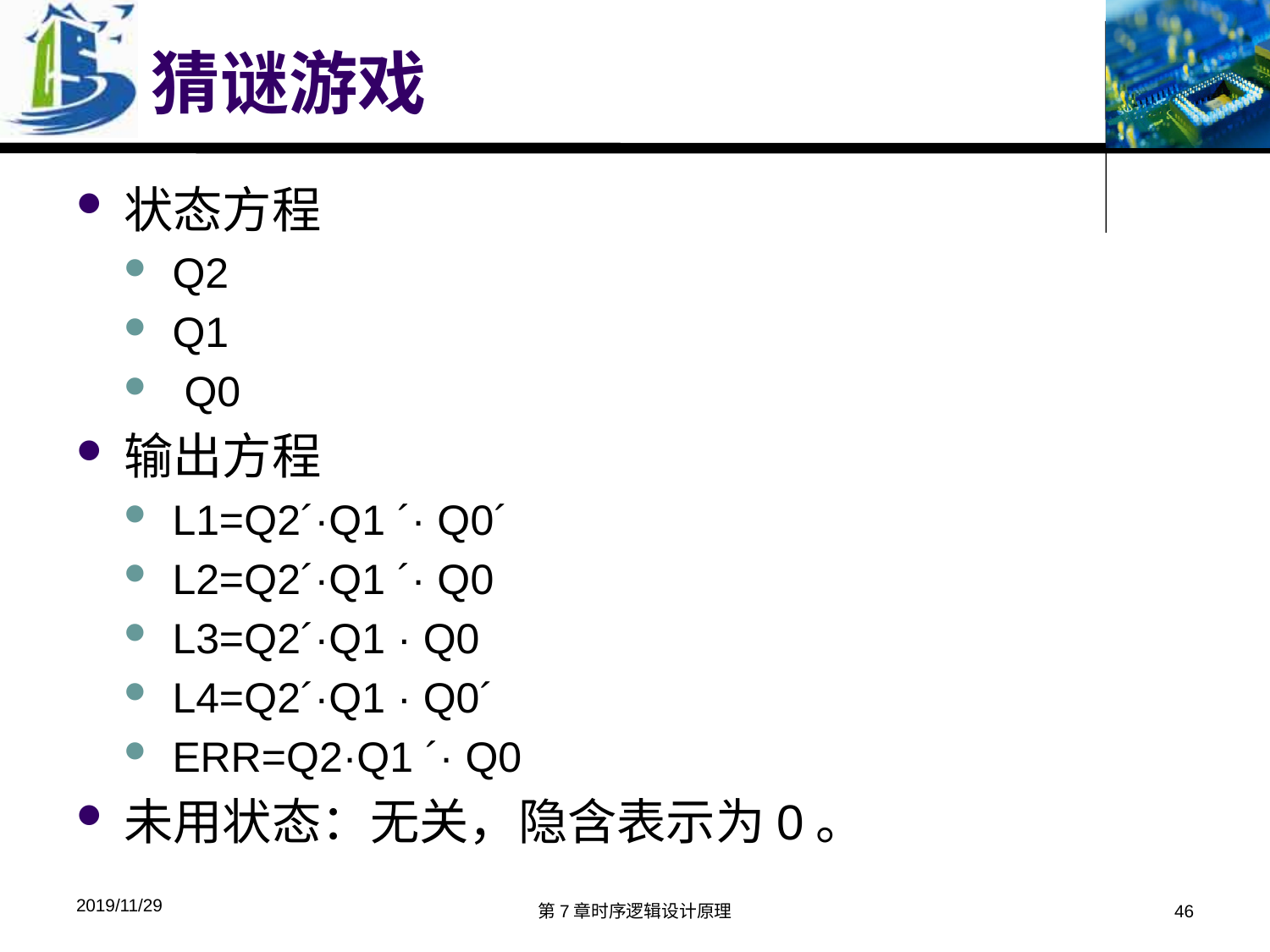

# 猜谜游戏
状态方程
Q2
Q1
 Q0
输出方程
L1=Q2´·Q1 ´· Q0´
L2=Q2´·Q1 ´· Q0
L3=Q2´·Q1 · Q0
L4=Q2´·Q1 · Q0´
ERR=Q2·Q1 ´· Q0
未用状态：无关，隐含表示为0。
2019/11/29
第7章时序逻辑设计原理
46